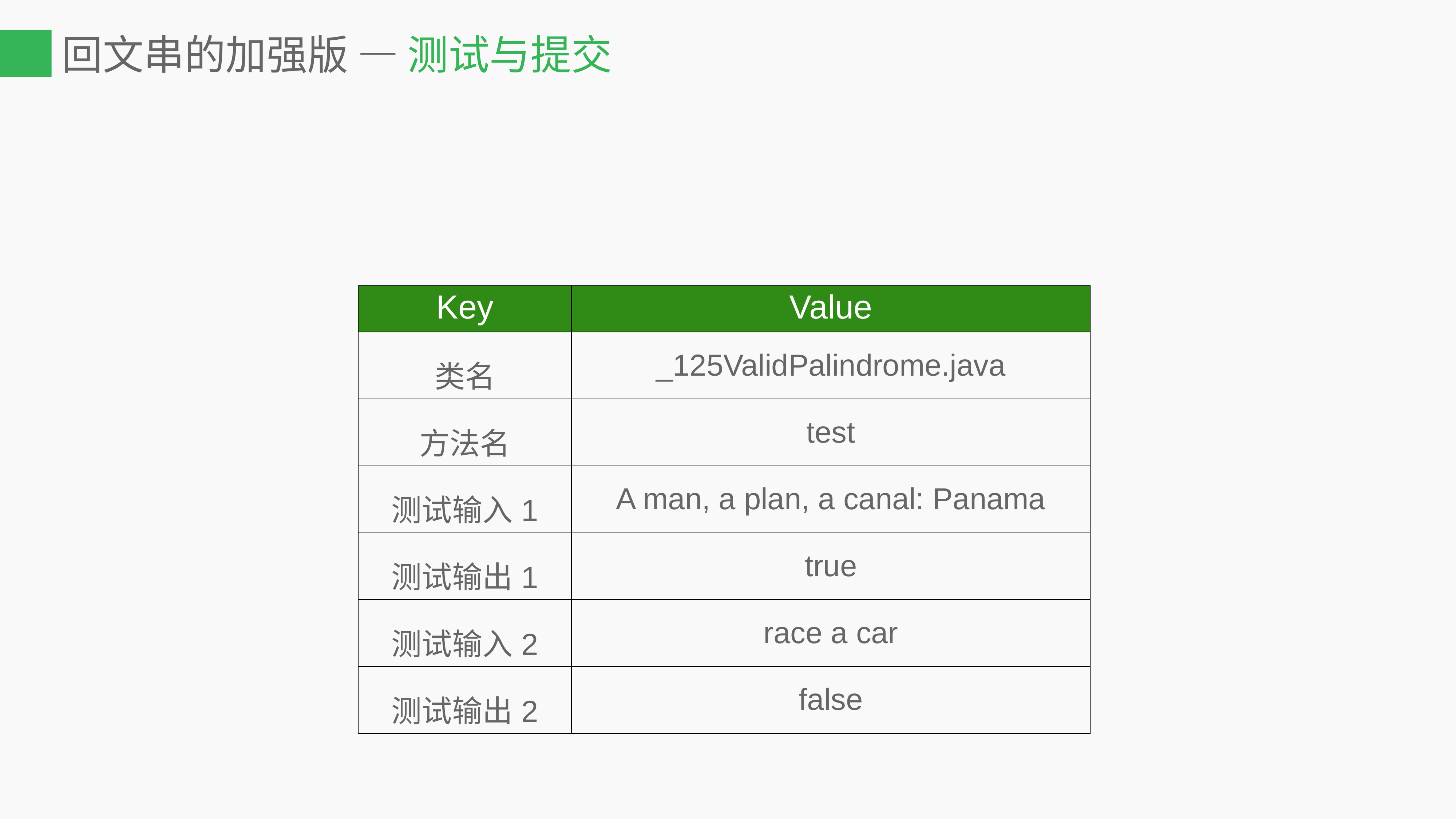

# 回文串的加强版 — 测试与提交

| Key | Value |
| --- | --- |
| 类名 | \_125ValidPalindrome.java |
| 方法名 | test |
| 测试输入1 | A man, a plan, a canal: Panama |
| 测试输出1 | true |
| 测试输入2 | race a car |
| 测试输出2 | false |